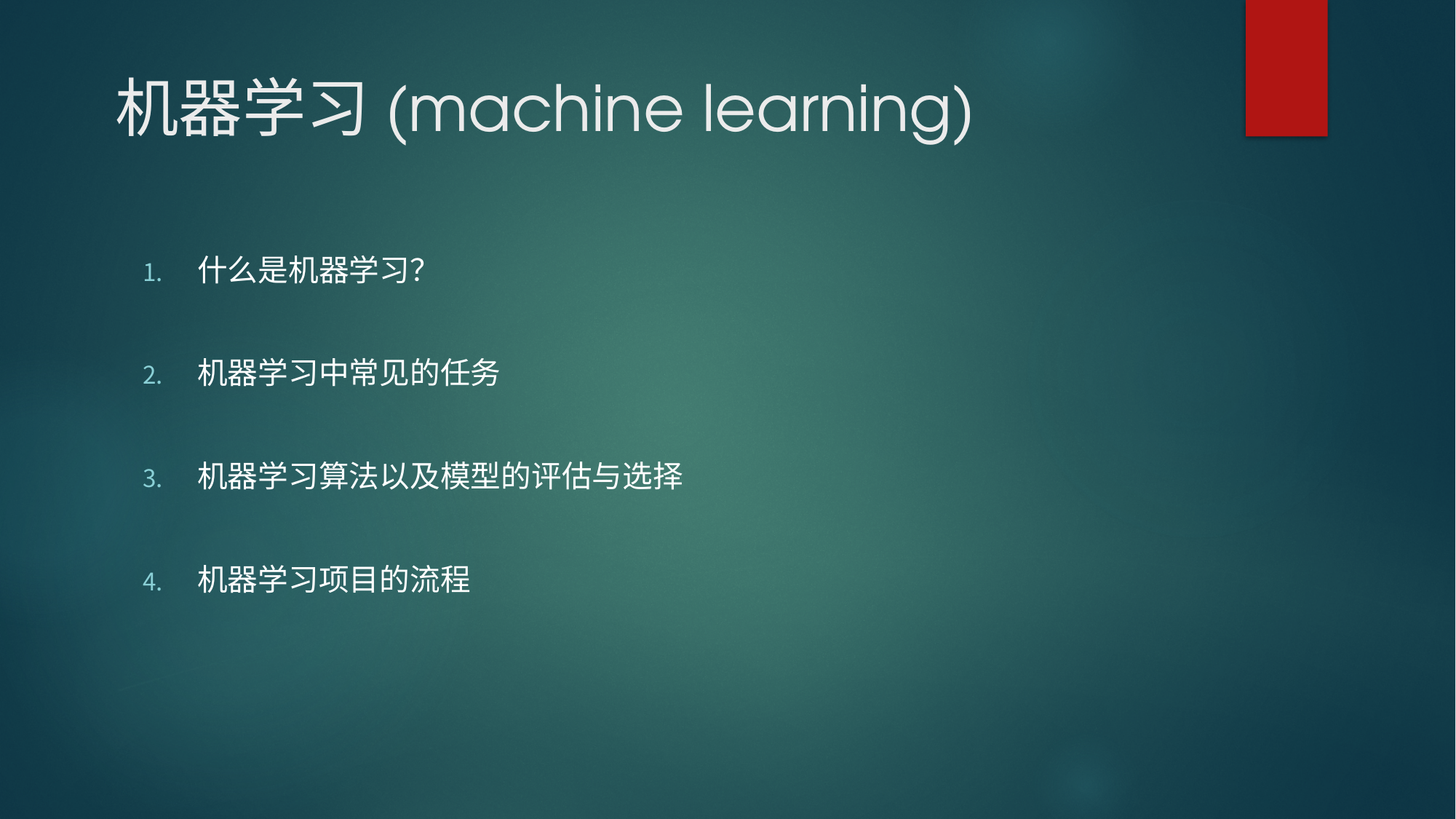

# 机器学习(machine learning)
什么是机器学习？

机器学习中常见的任务

机器学习算法以及模型的评估与选择

机器学习项目的流程